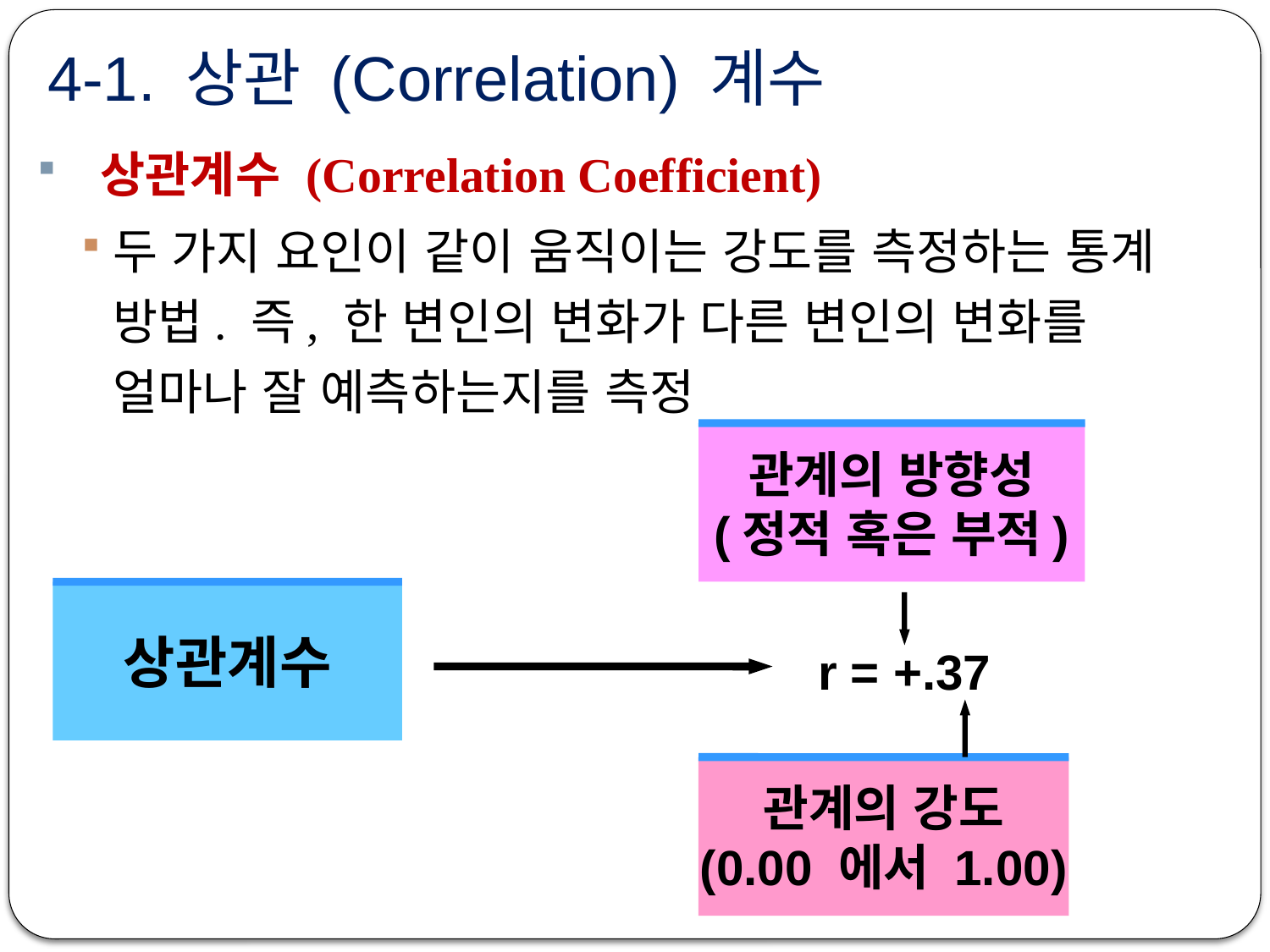

# 4-1. 상관 (Correlation) 계수
 상관계수 (Correlation Coefficient)
두 가지 요인이 같이 움직이는 강도를 측정하는 통계 방법. 즉, 한 변인의 변화가 다른 변인의 변화를 얼마나 잘 예측하는지를 측정

관계의 방향성
(정적 혹은 부적)

상관계수

r = +.37

관계의 강도
(0.00 에서 1.00)